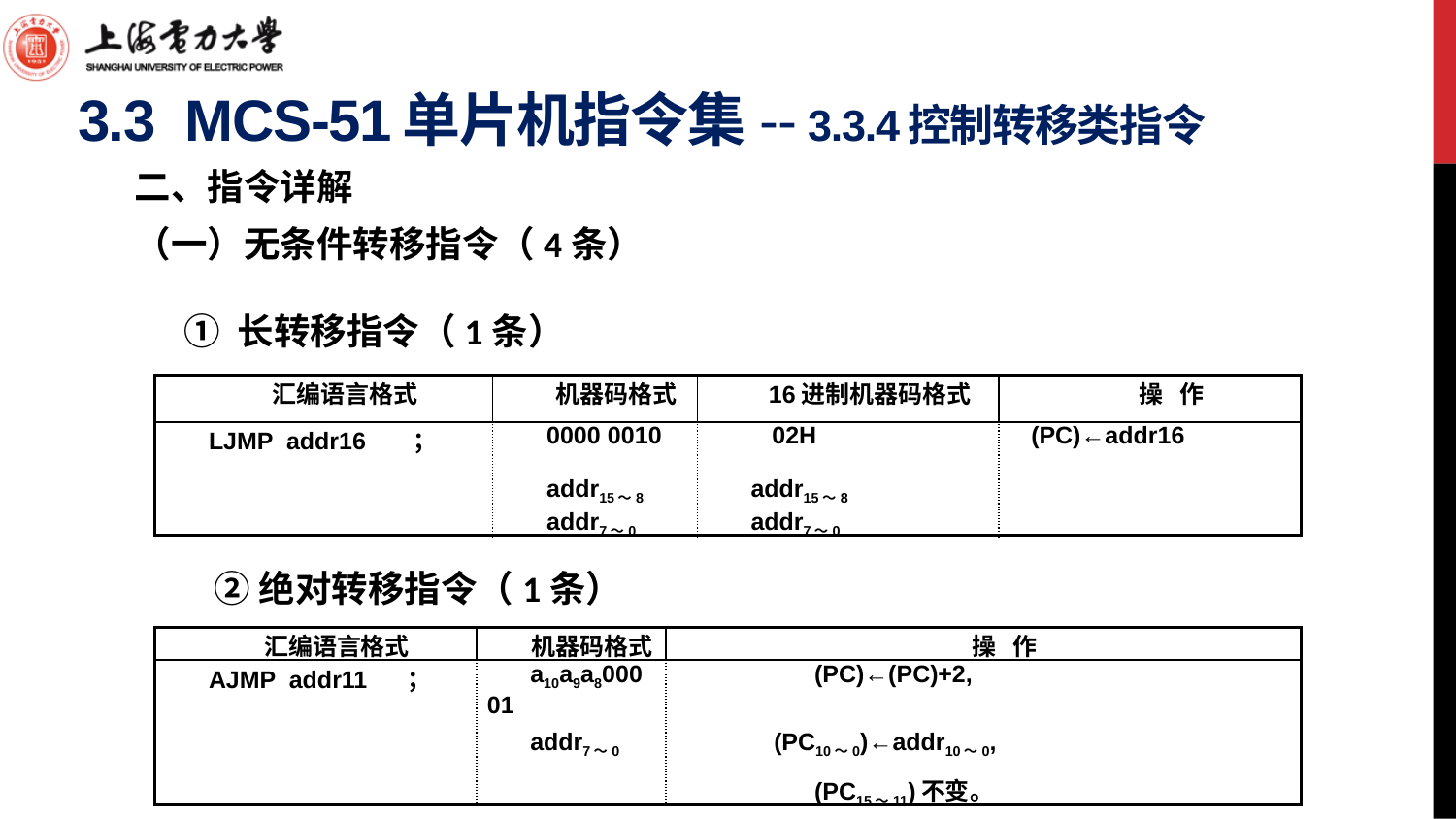

# 3.3  MCS-51单片机指令集-- 3.3.4控制转移类指令

二、指令详解

（一）无条件转移指令（4条）

      ① 长转移指令（1条）
| 汇编语言格式 | 机器码格式 | 16进制机器码格式 | 操 作 |
| --- | --- | --- | --- |
| LJMP addr16 ； | 0000 0010 | 02H | (PC)←addr16 |
|  | addr15～8 | addr15～8 |  |
|  | addr7～0 | addr7～0 |  |
           ②绝对转移指令（1条）
| 汇编语言格式 | 机器码格式 | 操 作 |
| --- | --- | --- |
| AJMP addr11 ； | a10a9a800001 | (PC)←(PC)+2, |
|  | addr7～0 | (PC10～0)←addr10～0, |
|  |  | (PC15～11)不变。 |